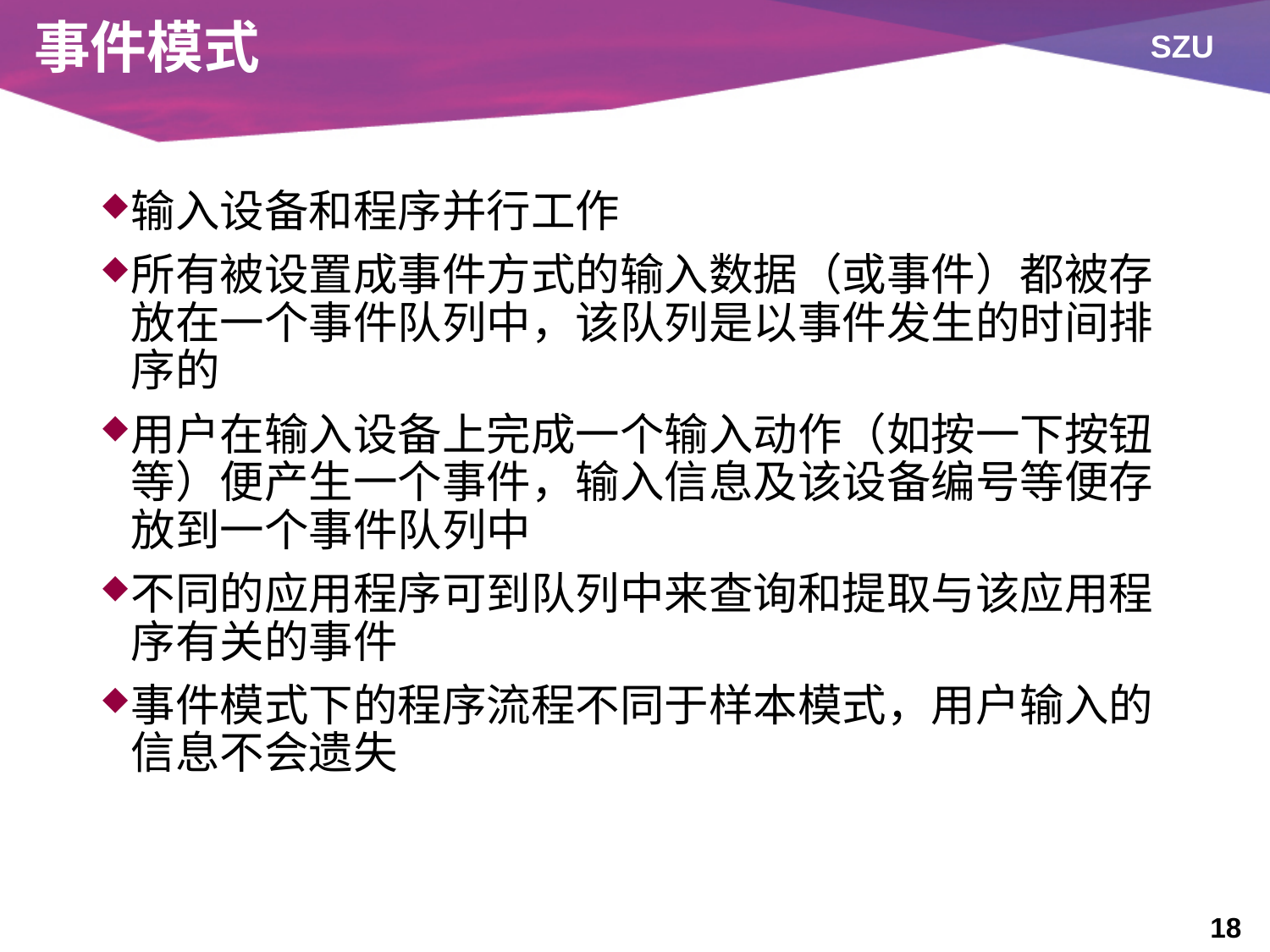

# 事件模式
输入设备和程序并行工作
所有被设置成事件方式的输入数据（或事件）都被存放在一个事件队列中，该队列是以事件发生的时间排序的
用户在输入设备上完成一个输入动作（如按一下按钮等）便产生一个事件，输入信息及该设备编号等便存放到一个事件队列中
不同的应用程序可到队列中来查询和提取与该应用程序有关的事件
事件模式下的程序流程不同于样本模式，用户输入的信息不会遗失

18